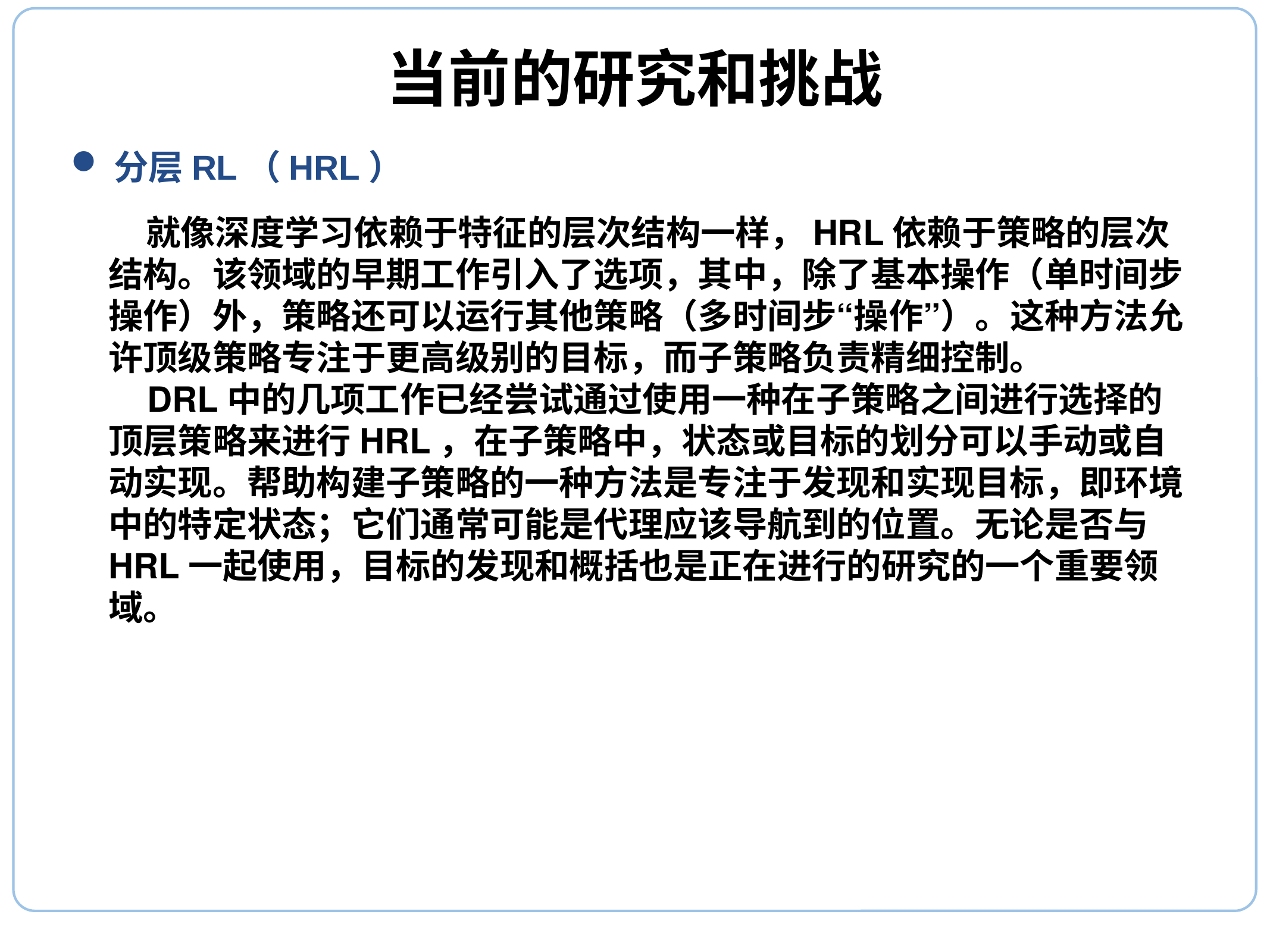

# 当前的研究和挑战
分层RL（HRL）
   就像深度学习依赖于特征的层次结构一样，HRL依赖于策略的层次结构。该领域的早期工作引入了选项，其中，除了基本操作（单时间步操作）外，策略还可以运行其他策略（多时间步“操作”）。这种方法允许顶级策略专注于更高级别的目标，而子策略负责精细控制。
    DRL中的几项工作已经尝试通过使用一种在子策略之间进行选择的顶层策略来进行HRL，在子策略中，状态或目标的划分可以手动或自动实现。帮助构建子策略的一种方法是专注于发现和实现目标，即环境中的特定状态；它们通常可能是代理应该导航到的位置。无论是否与HRL一起使用，目标的发现和概括也是正在进行的研究的一个重要领域。
24